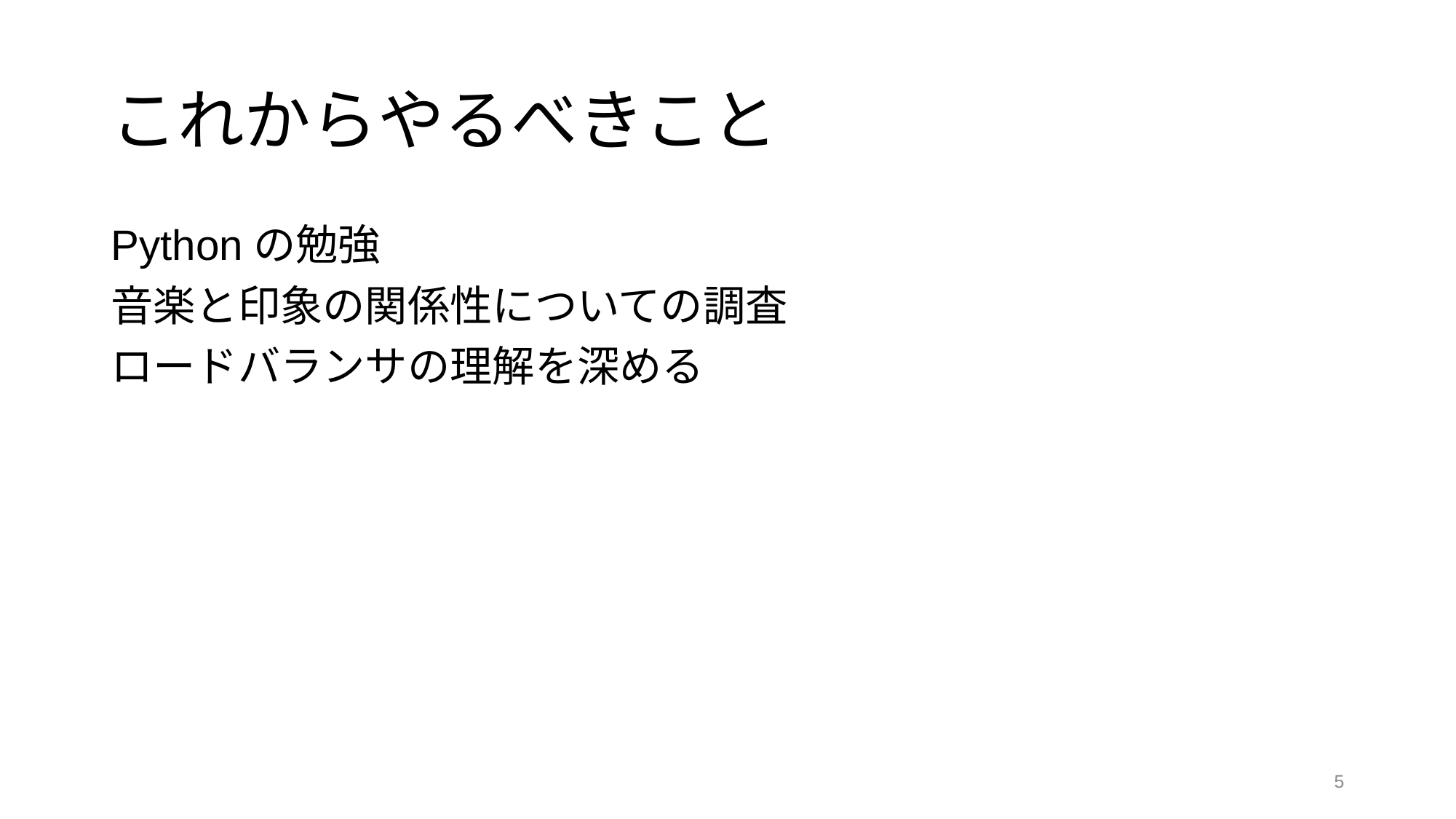

# これからやるべきこと
Pythonの勉強
音楽と印象の関係性についての調査
ロードバランサの理解を深める

5